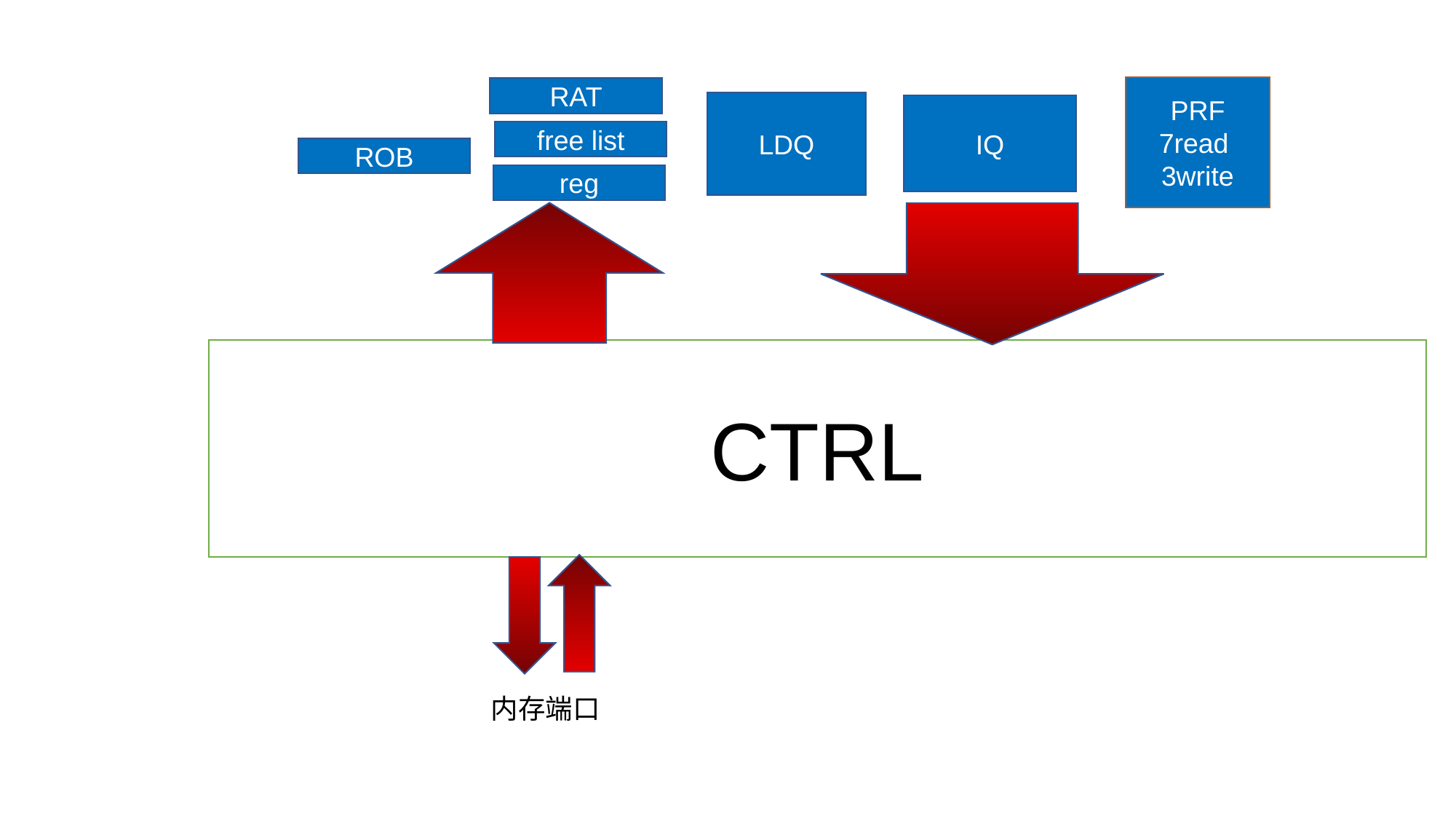

PRF
7read
3write
RAT
LDQ
IQ

free list
ROB

reg
指令队列
CTRL

内存端口